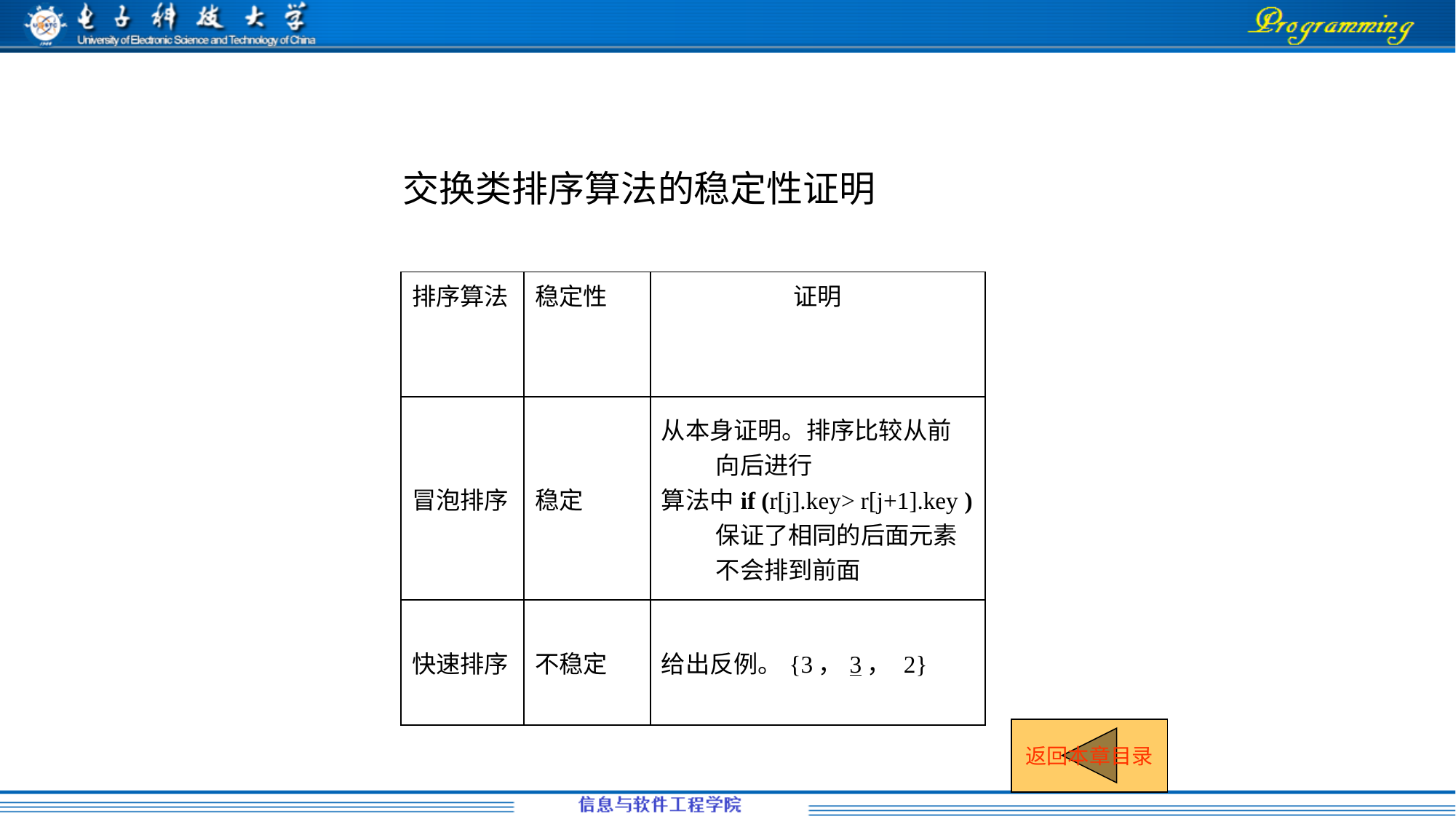

交换类排序算法的稳定性证明
| 排序算法 | 稳定性 | 证明 |
| --- | --- | --- |
| 冒泡排序 | 稳定 | 从本身证明。排序比较从前向后进行 算法中if (r[j].key> r[j+1].key )保证了相同的后面元素不会排到前面 |
| 快速排序 | 不稳定 | 给出反例。{3，3， 2} |
返回本章目录